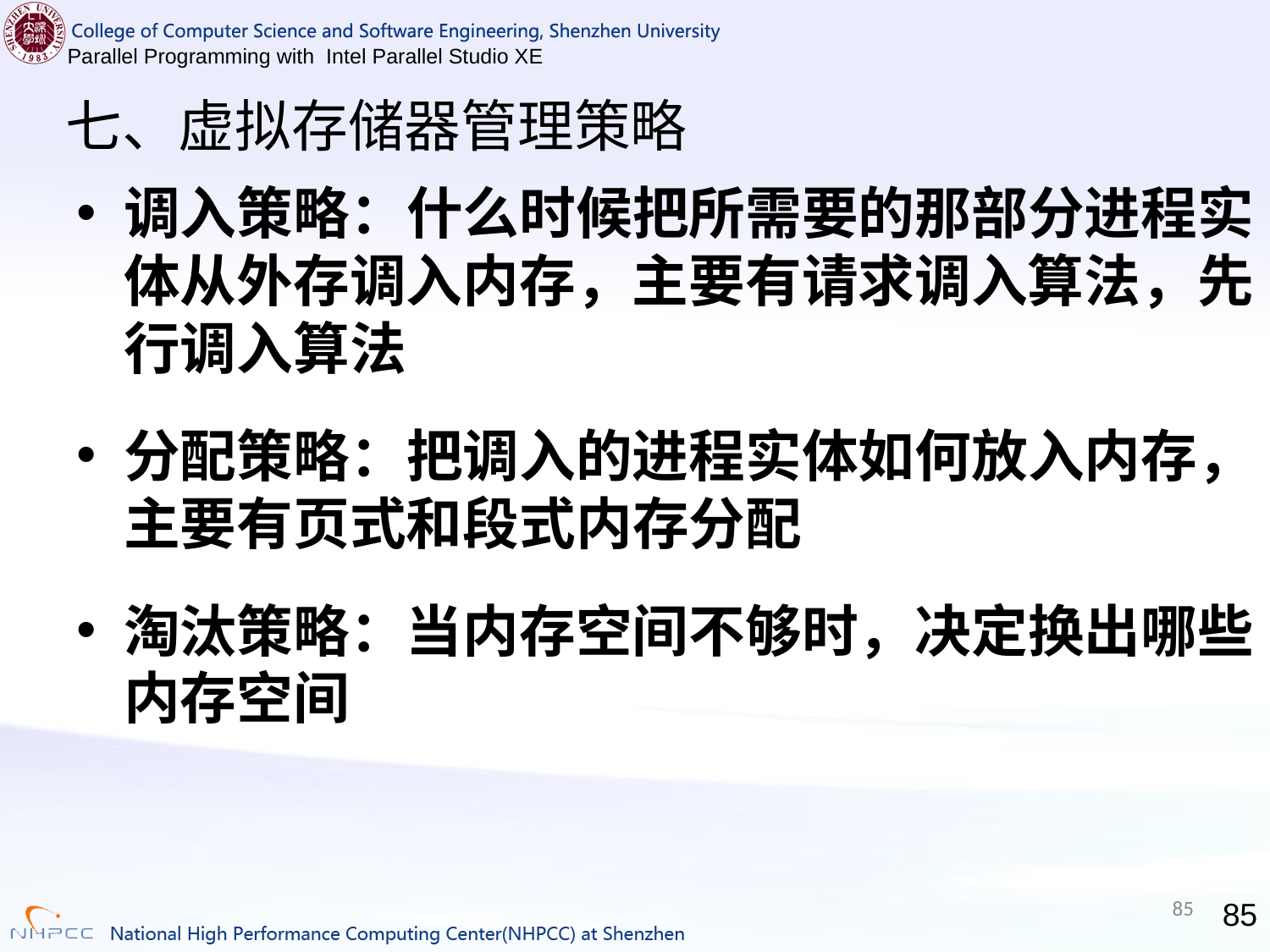

# 七、虚拟存储器管理策略
调入策略：什么时候把所需要的那部分进程实体从外存调入内存，主要有请求调入算法，先行调入算法
分配策略：把调入的进程实体如何放入内存，主要有页式和段式内存分配
淘汰策略：当内存空间不够时，决定换出哪些内存空间
85
85